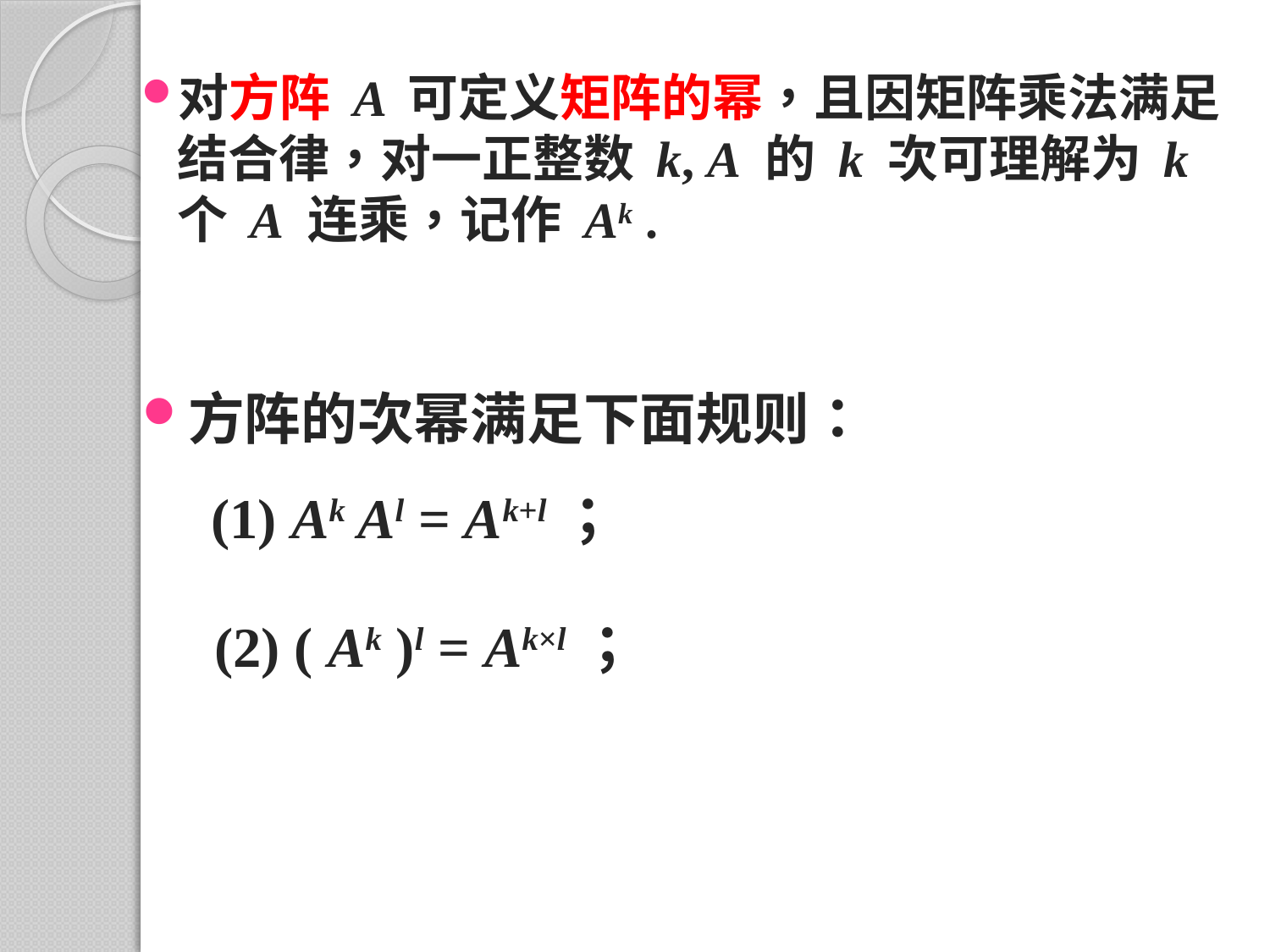

对方阵 A 可定义矩阵的幂，且因矩阵乘法满足结合律，对一正整数 k, A 的 k 次可理解为 k 个 A 连乘，记作 Ak .

方阵的次幂满足下面规则：
(1) Ak Al = Ak+l；
(2) ( Ak )l = Ak×l；